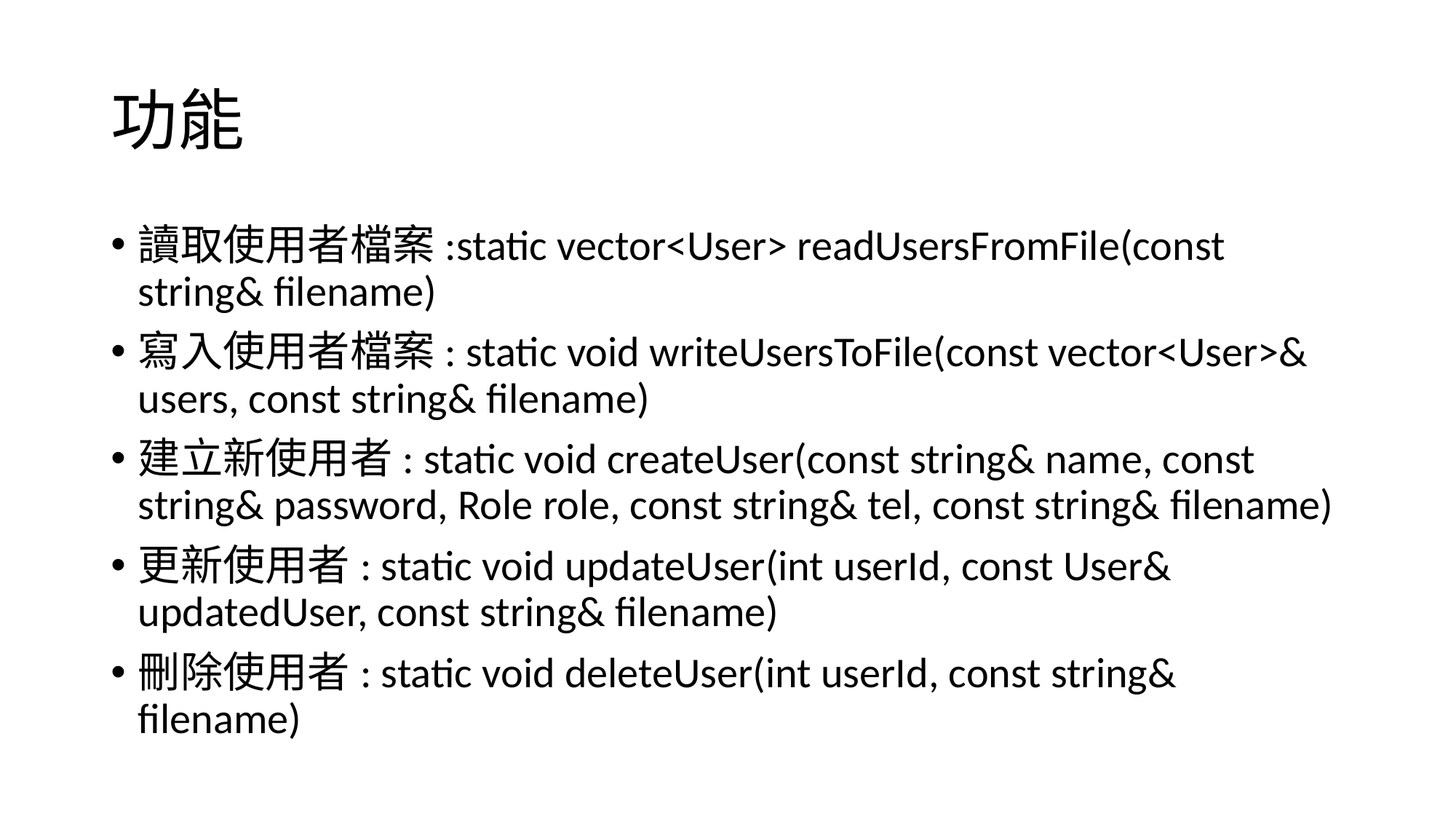

# 功能
讀取使用者檔案:static vector<User> readUsersFromFile(const string& filename)
寫入使用者檔案: static void writeUsersToFile(const vector<User>& users, const string& filename)
建立新使用者: static void createUser(const string& name, const string& password, Role role, const string& tel, const string& filename)
更新使用者: static void updateUser(int userId, const User& updatedUser, const string& filename)
刪除使用者: static void deleteUser(int userId, const string& filename)